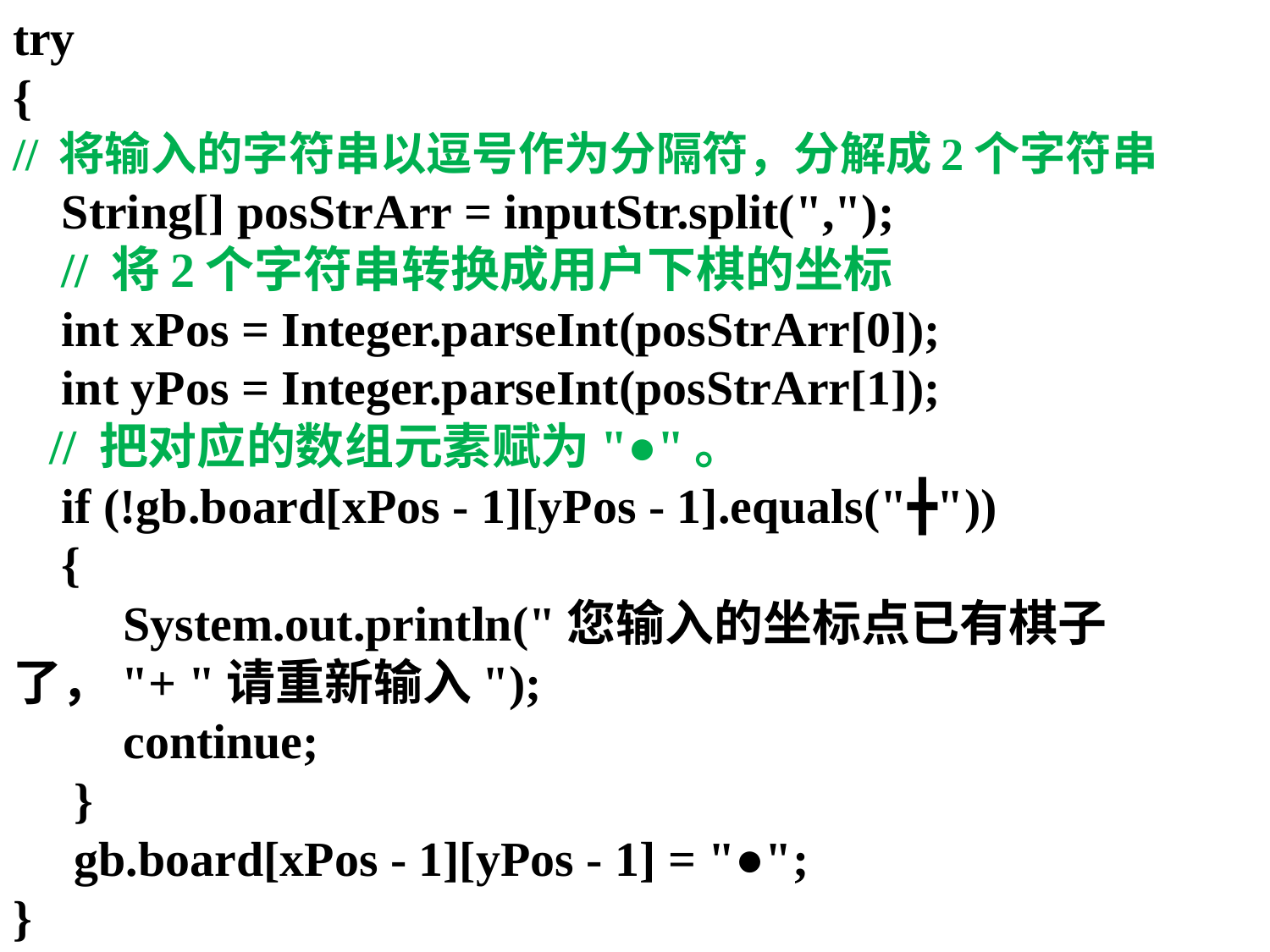

try
{
// 将输入的字符串以逗号作为分隔符，分解成2个字符串
    String[] posStrArr = inputStr.split(",");
    // 将2个字符串转换成用户下棋的坐标
    int xPos = Integer.parseInt(posStrArr[0]);
    int yPos = Integer.parseInt(posStrArr[1]);
   // 把对应的数组元素赋为"●"。
    if (!gb.board[xPos - 1][yPos - 1].equals("╋"))
    {
	System.out.println("您输入的坐标点已有棋子了，"+ "请重新输入");
	continue;
     }
     gb.board[xPos - 1][yPos - 1] = "●";
}